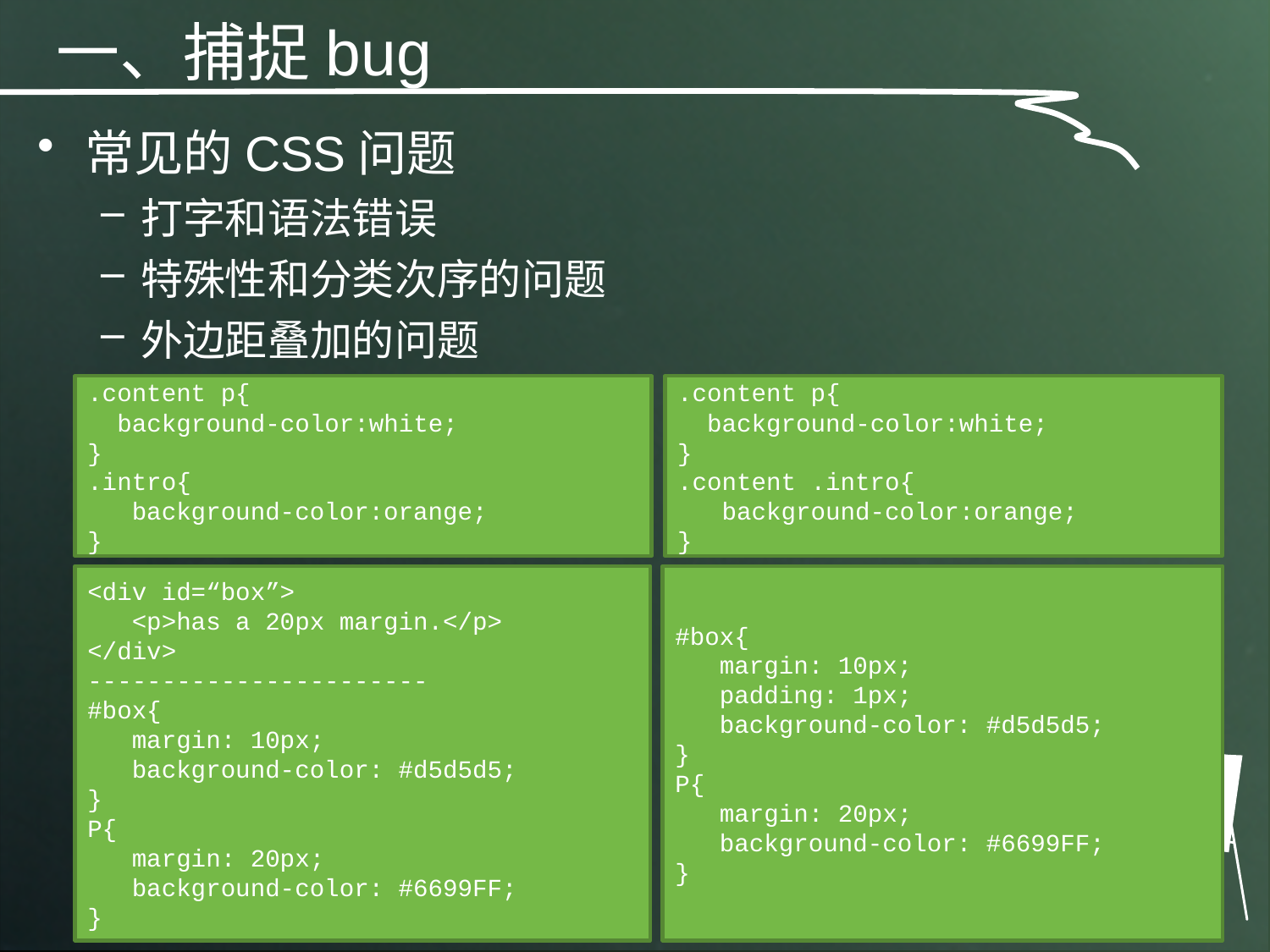

一、捕捉bug
常见的CSS问题
打字和语法错误
特殊性和分类次序的问题
外边距叠加的问题

.content p{
  background-color:white;
}
.intro{
   background-color:orange;
}
.content p{
  background-color:white;
}
.content .intro{
   background-color:orange;
}
<div id=“box”>
   <p>has a 20px margin.</p>
</div>
-----------------------
#box{
   margin: 10px;
   background-color: #d5d5d5;
}
P{
   margin: 20px;
   background-color: #6699FF;
}
#box{
   margin: 10px;
   padding: 1px;
   background-color: #d5d5d5;
}
P{
   margin: 20px;
   background-color: #6699FF;
}